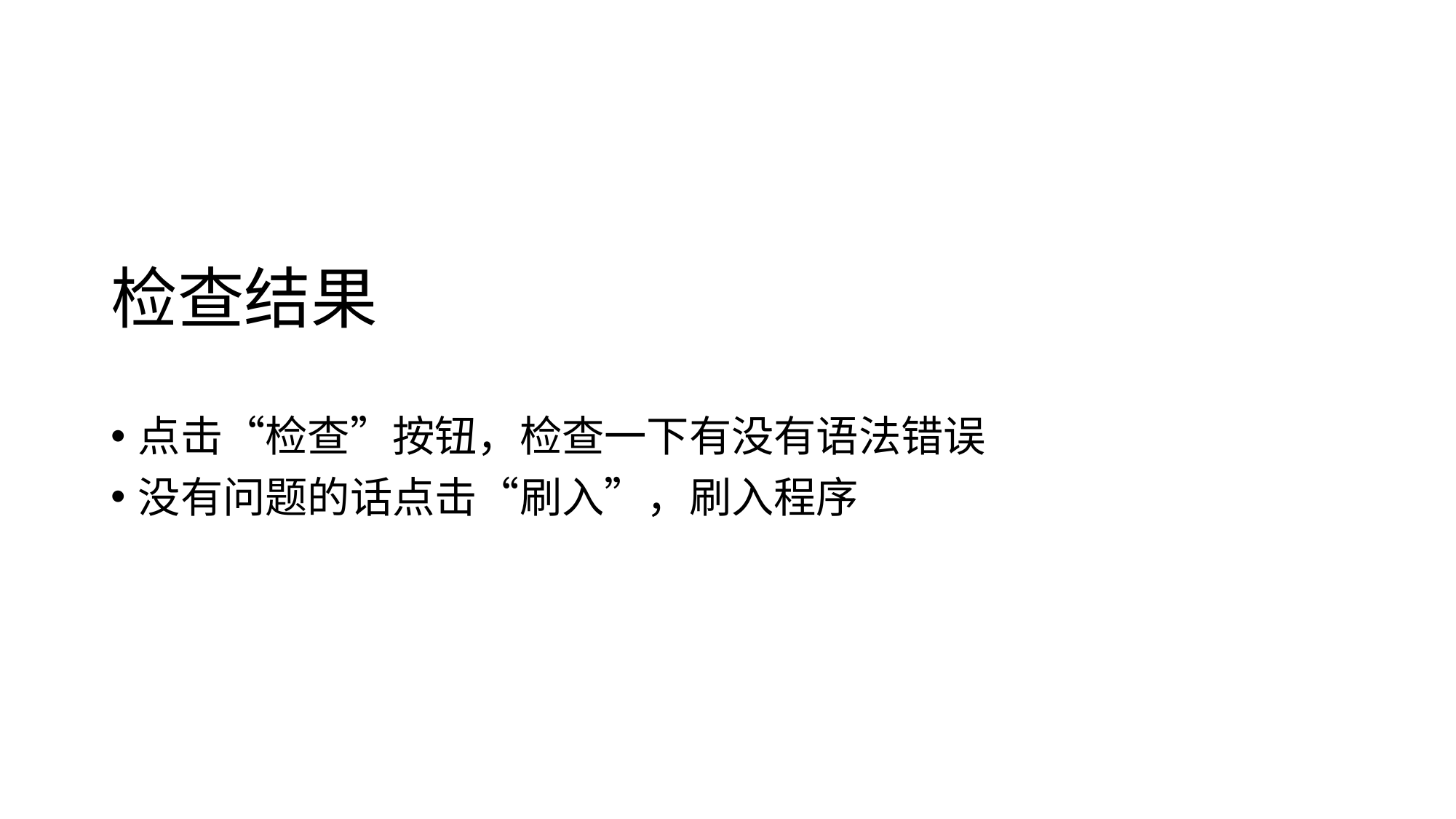

# 检查结果
点击“检查”按钮，检查一下有没有语法错误
没有问题的话点击“刷入”，刷入程序